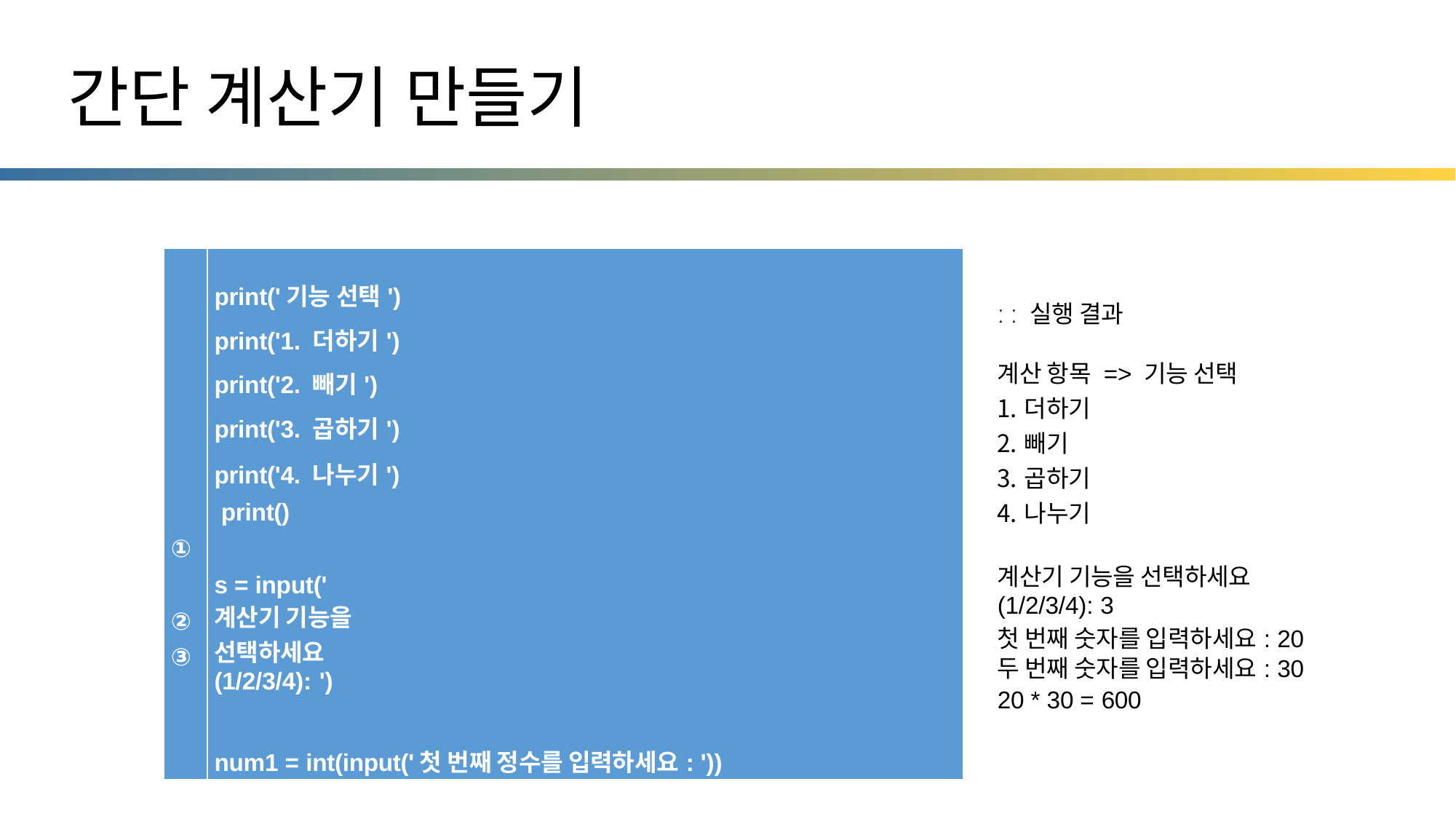

# 간단 계산기 만들기
| ① ② ③ | print('기능 선택') print('1. 더하기') print('2. 빼기') print('3. 곱하기') print('4. 나누기') print() s = input(' 계산기 기능을 선택하세요 (1/2/3/4): ') num1 = int(input('첫 번째 정수를 입력하세요: ')) num2 = int(input('두 번째 정수를 입력하세요: ')) |
| --- | --- |
| ː ː 실행 결과 |
| --- |
| 계산 항목 => 기능 선택 더하기 빼기 곱하기 나누기 계산기 기능을 선택하세요 (1/2/3/4): 3 첫 번째 숫자를 입력하세요: 20 두 번째 숫자를 입력하세요: 30 20 \* 30 = 600 |